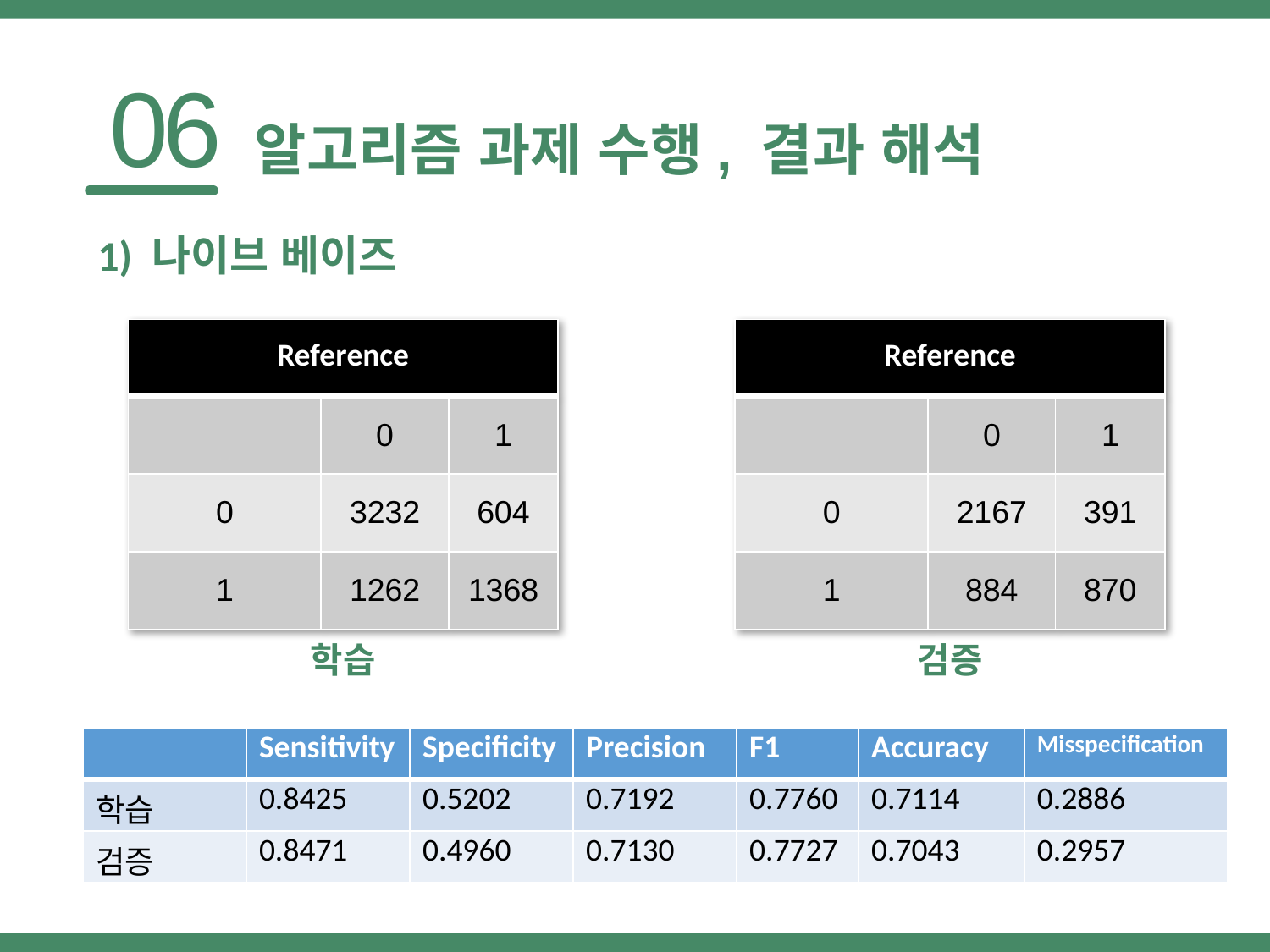

06
알고리즘 과제 수행, 결과 해석
1) 나이브 베이즈
| Reference |  |  |
| --- | --- | --- |
|  | 0 | 1 |
| 0 | 3232 | 604 |
| 1 | 1262 | 1368 |
| Reference |  |  |
| --- | --- | --- |
|  | 0 | 1 |
| 0 | 2167 | 391 |
| 1 | 884 | 870 |
검증
학습
|  | Sensitivity | Specificity | Precision | F1 | Accuracy | Misspecification |
| --- | --- | --- | --- | --- | --- | --- |
| 학습 | 0.8425 | 0.5202 | 0.7192 | 0.7760 | 0.7114 | 0.2886 |
| 검증 | 0.8471 | 0.4960 | 0.7130 | 0.7727 | 0.7043 | 0.2957 |